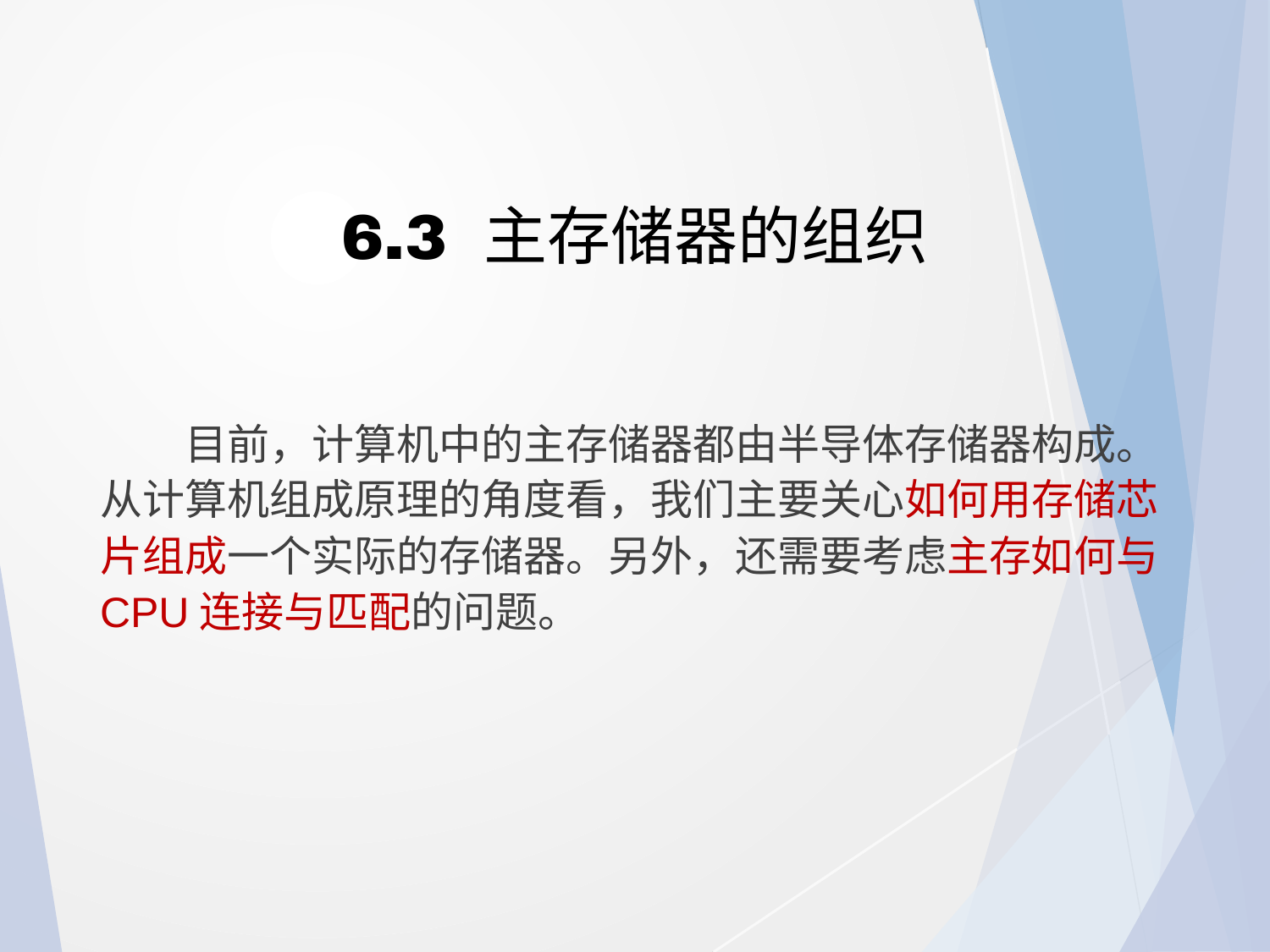

# 6.3 主存储器的组织
目前，计算机中的主存储器都由半导体存储器构成。从计算机组成原理的角度看，我们主要关心如何用存储芯片组成一个实际的存储器。另外，还需要考虑主存如何与CPU连接与匹配的问题。